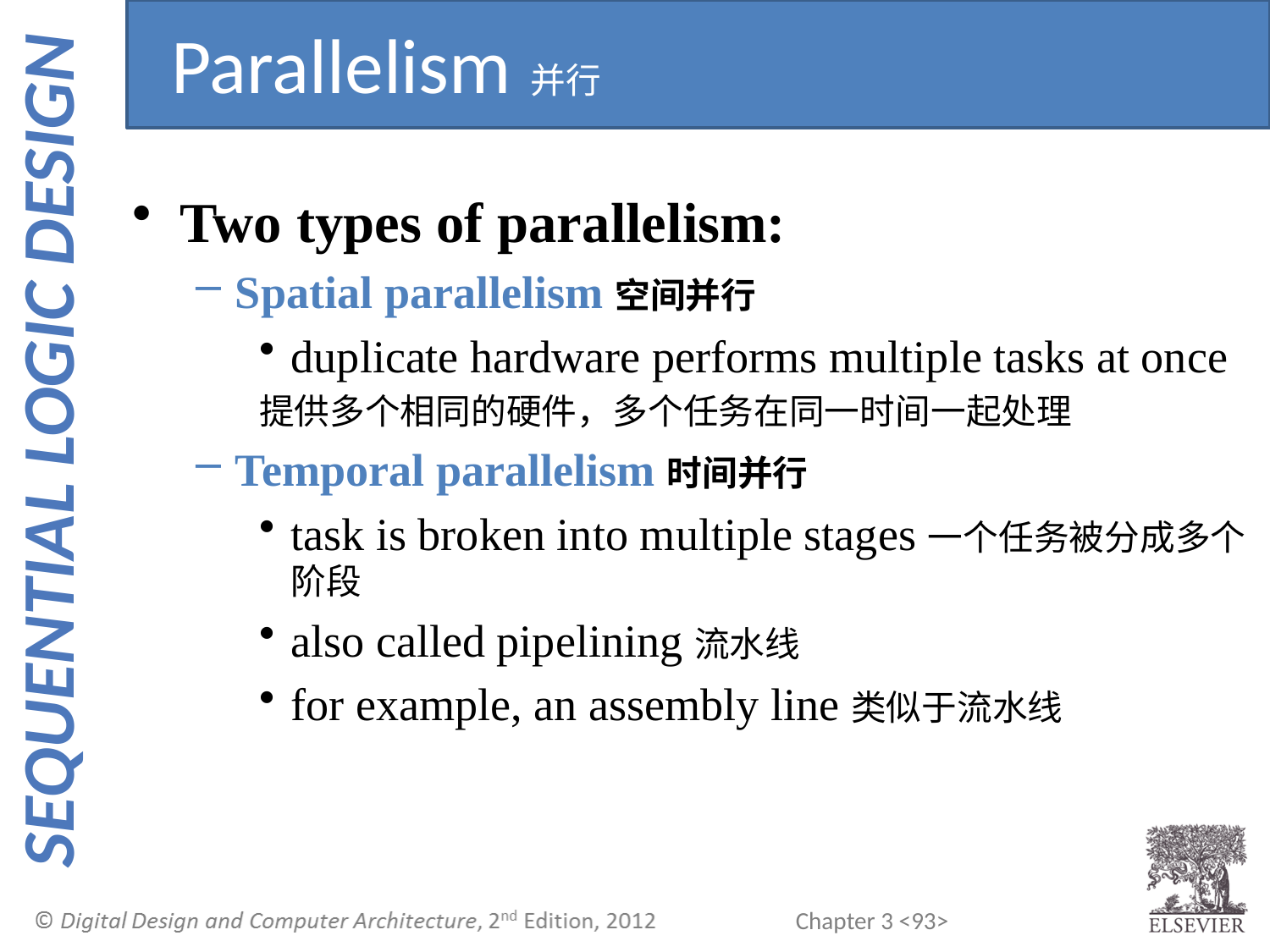

Parallelism并行

Two types of parallelism:
Spatial parallelism空间并行
duplicate hardware performs multiple tasks at once
提供多个相同的硬件，多个任务在同一时间一起处理
Temporal parallelism时间并行
task is broken into multiple stages一个任务被分成多个阶段
also called pipelining流水线
for example, an assembly line类似于流水线